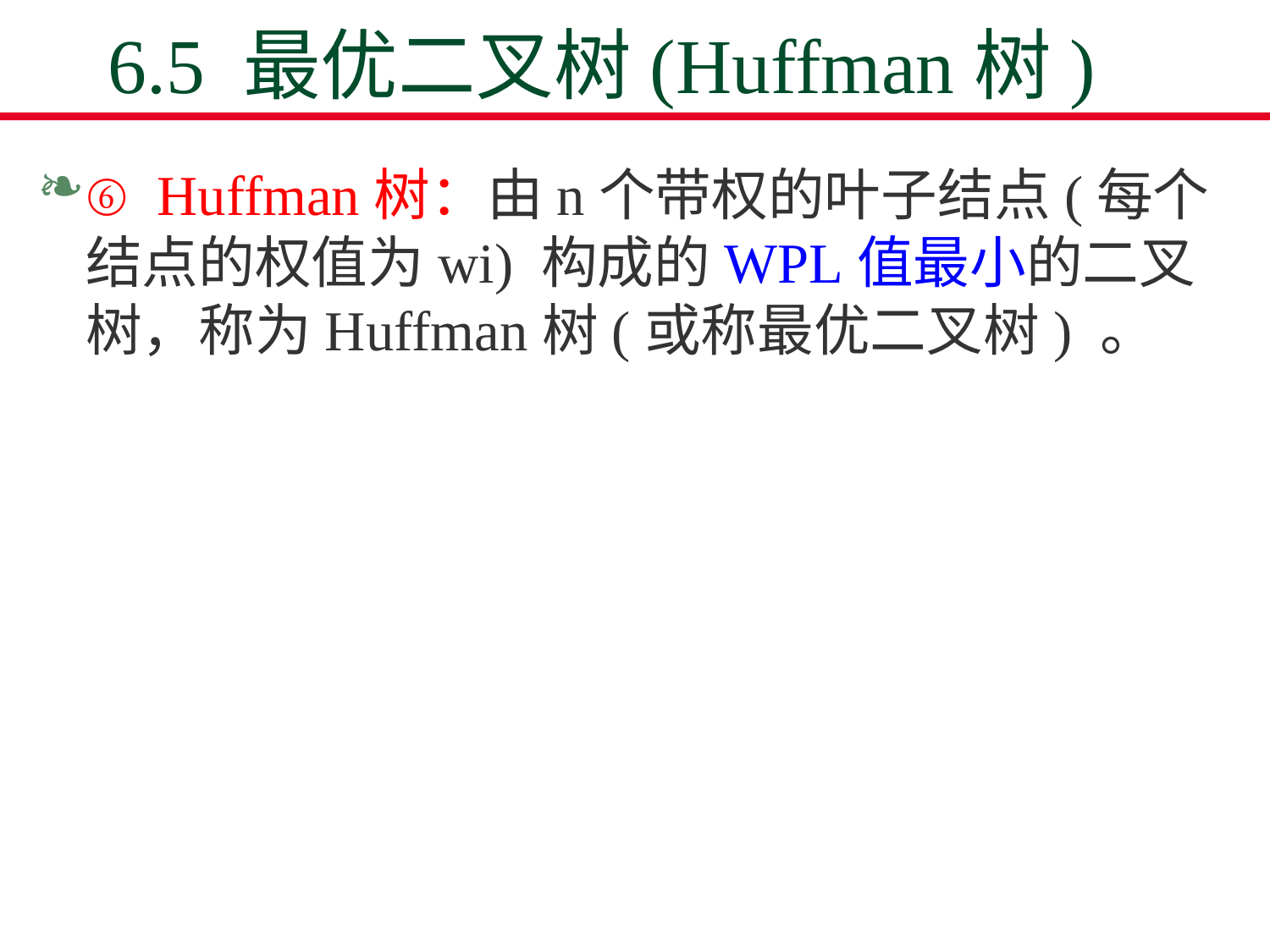

# 6.5 最优二叉树(Huffman树)
⑥  Huffman树：由n个带权的叶子结点(每个结点的权值为wi) 构成的WPL值最小的二叉树，称为Huffman树(或称最优二叉树) 。